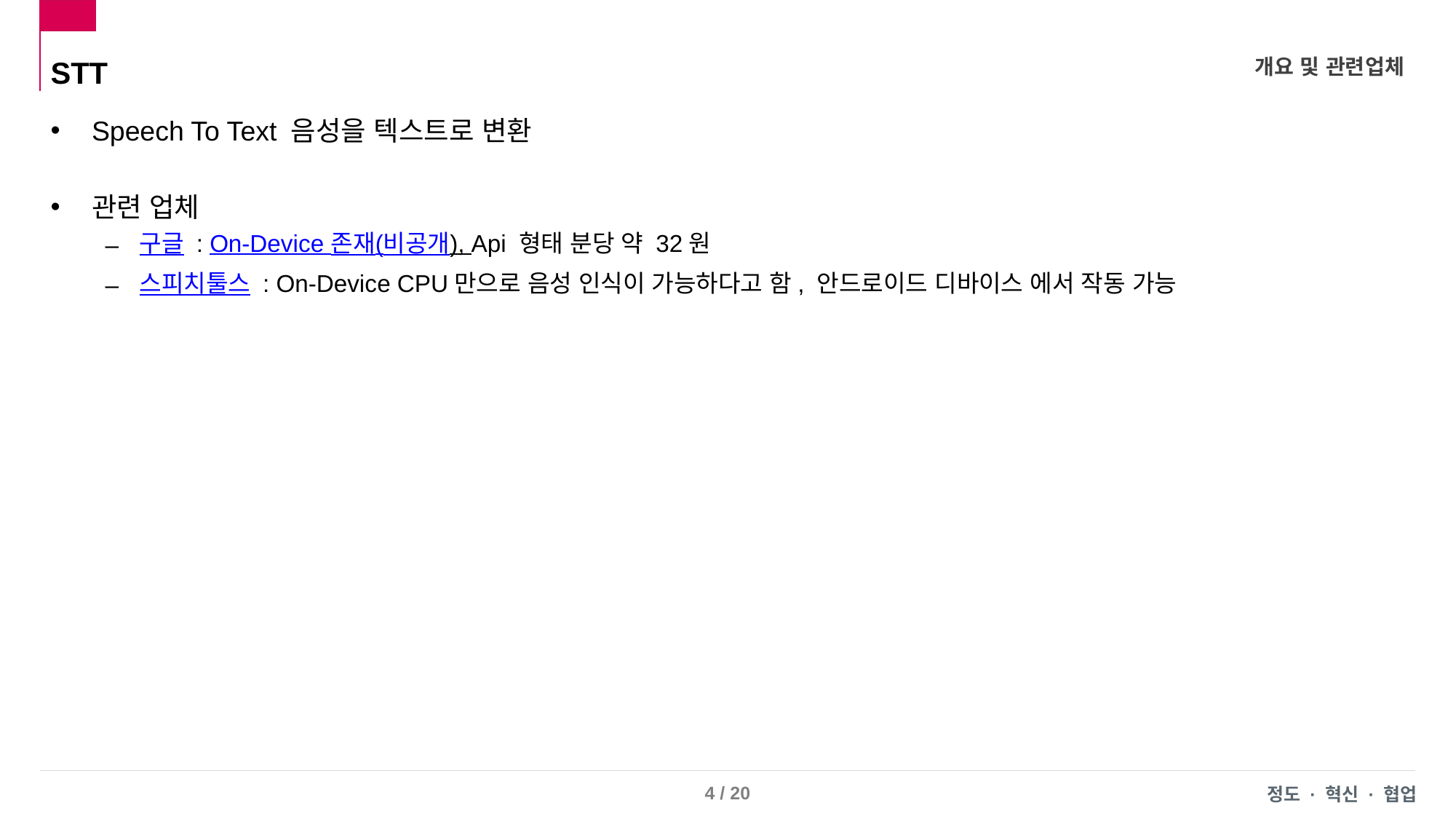

STT
개요 및 관련업체
Speech To Text 음성을 텍스트로 변환

관련 업체
구글 : On-Device 존재(비공개), Api 형태 분당 약 32원
스피치툴스 : On-Device CPU만으로 음성 인식이 가능하다고 함, 안드로이드 디바이스 에서 작동 가능